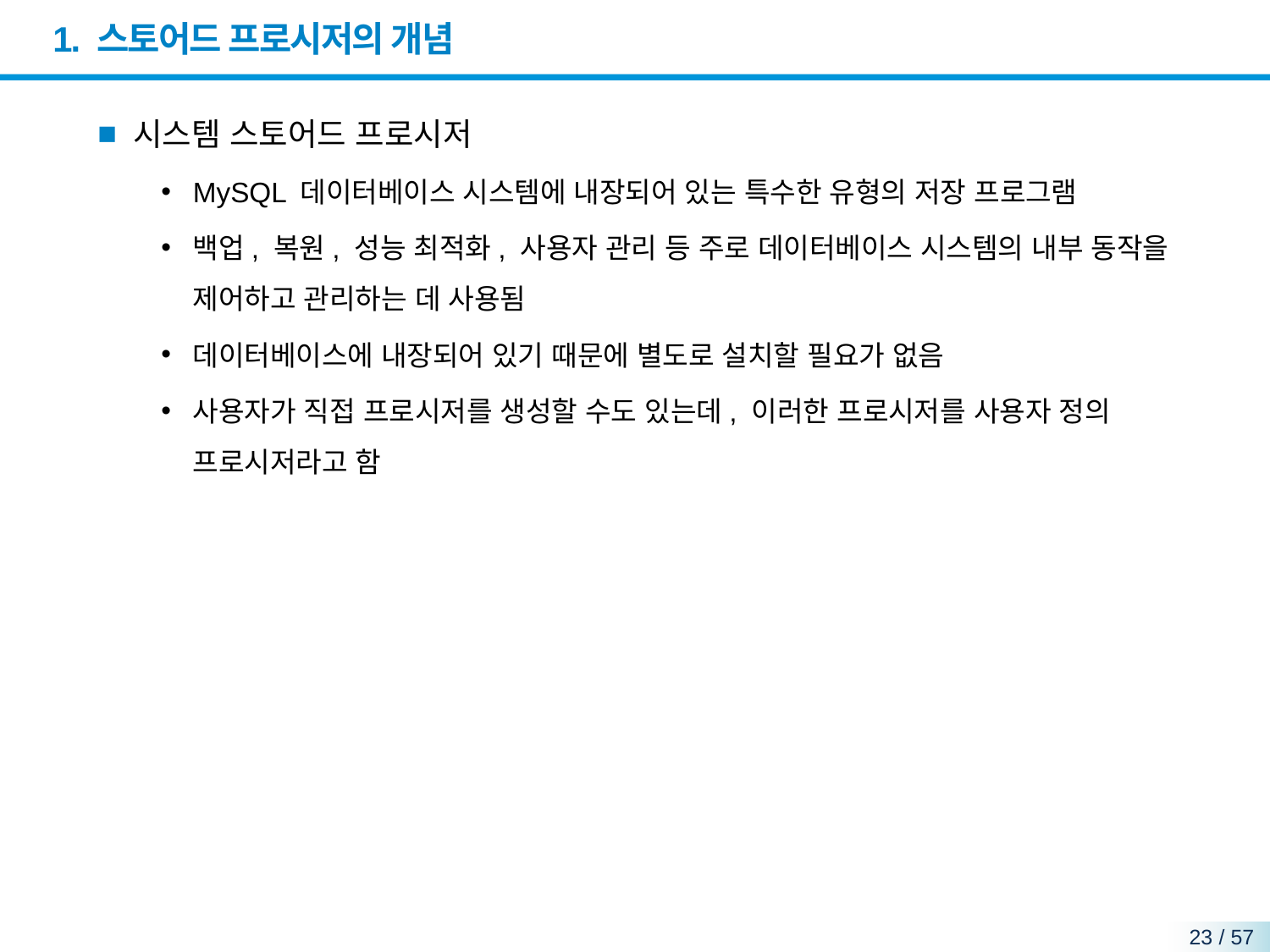

# 1. 스토어드 프로시저의 개념
시스템 스토어드 프로시저
MySQL 데이터베이스 시스템에 내장되어 있는 특수한 유형의 저장 프로그램
백업, 복원, 성능 최적화, 사용자 관리 등 주로 데이터베이스 시스템의 내부 동작을 제어하고 관리하는 데 사용됨
데이터베이스에 내장되어 있기 때문에 별도로 설치할 필요가 없음
사용자가 직접 프로시저를 생성할 수도 있는데, 이러한 프로시저를 사용자 정의 프로시저라고 함